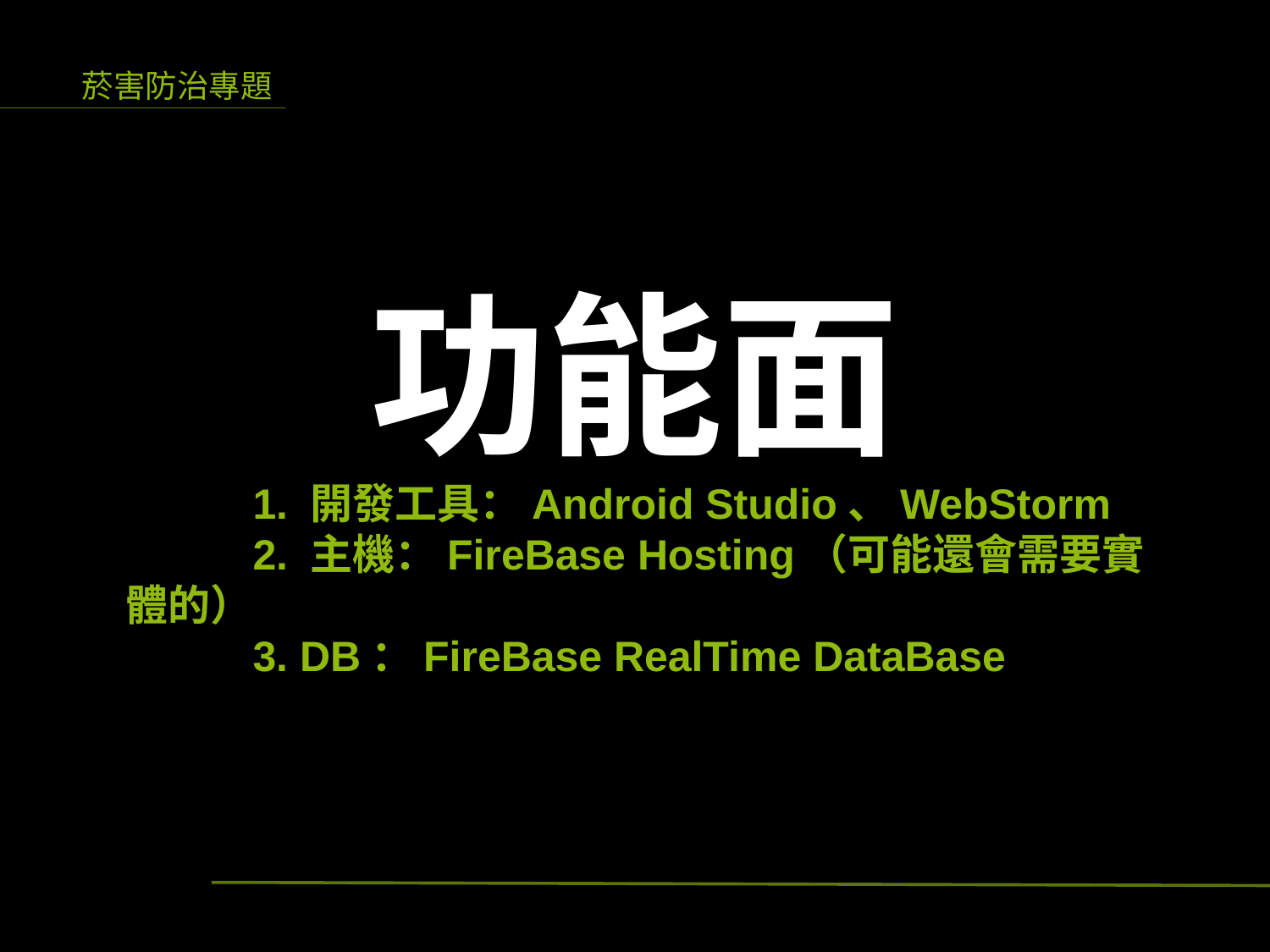

功能面
1. 開發工具：Android Studio、WebStorm
2. 主機：FireBase Hosting（可能還會需要實體的）
3. DB：FireBase RealTime DataBase
7